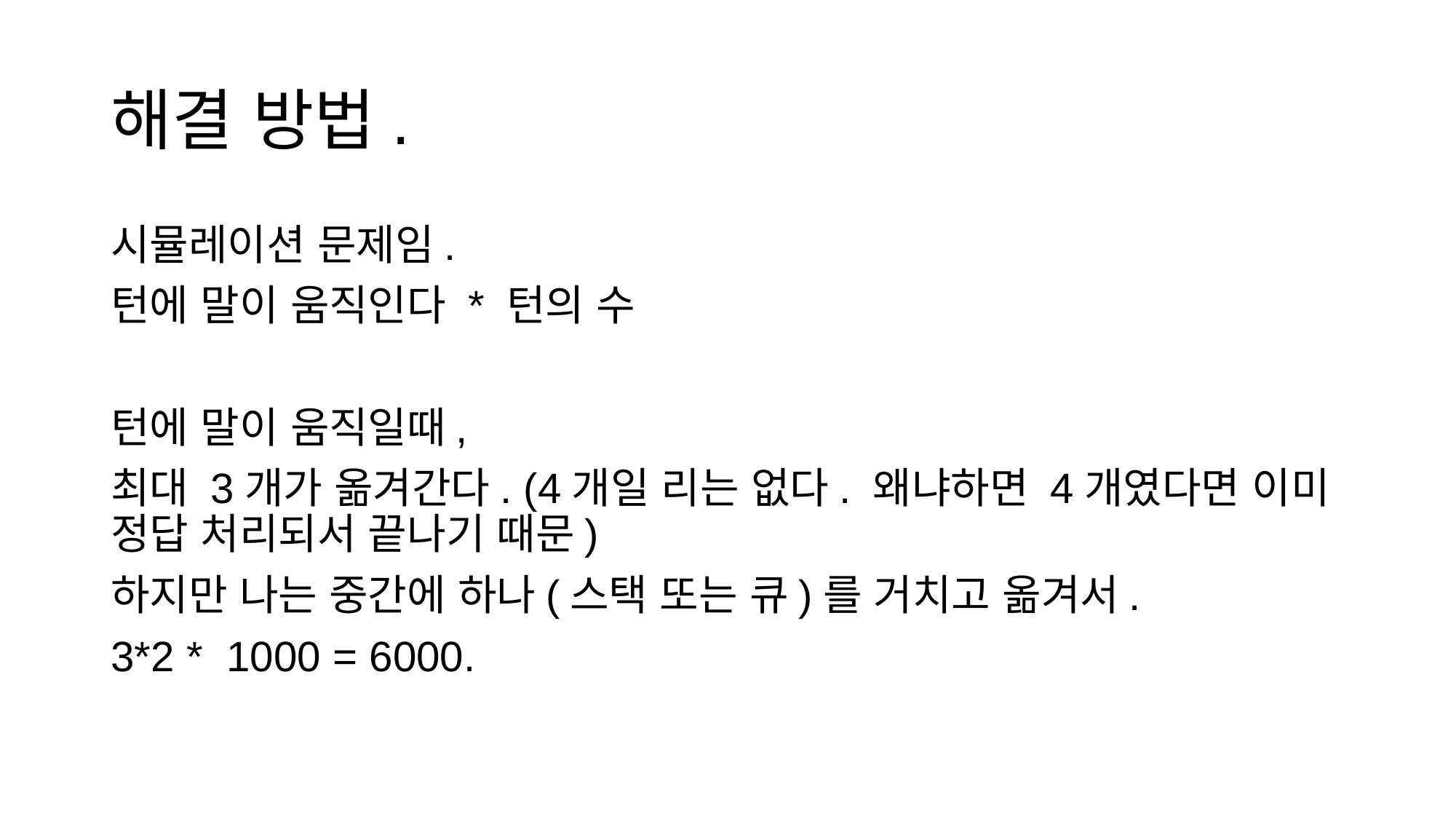

# 해결 방법.
시뮬레이션 문제임.
턴에 말이 움직인다 * 턴의 수

턴에 말이 움직일때,
최대 3개가 옮겨간다. (4개일 리는 없다. 왜냐하면 4개였다면 이미 정답 처리되서 끝나기 때문)
하지만 나는 중간에 하나(스택 또는 큐)를 거치고 옮겨서.
3*2 *  1000 = 6000.